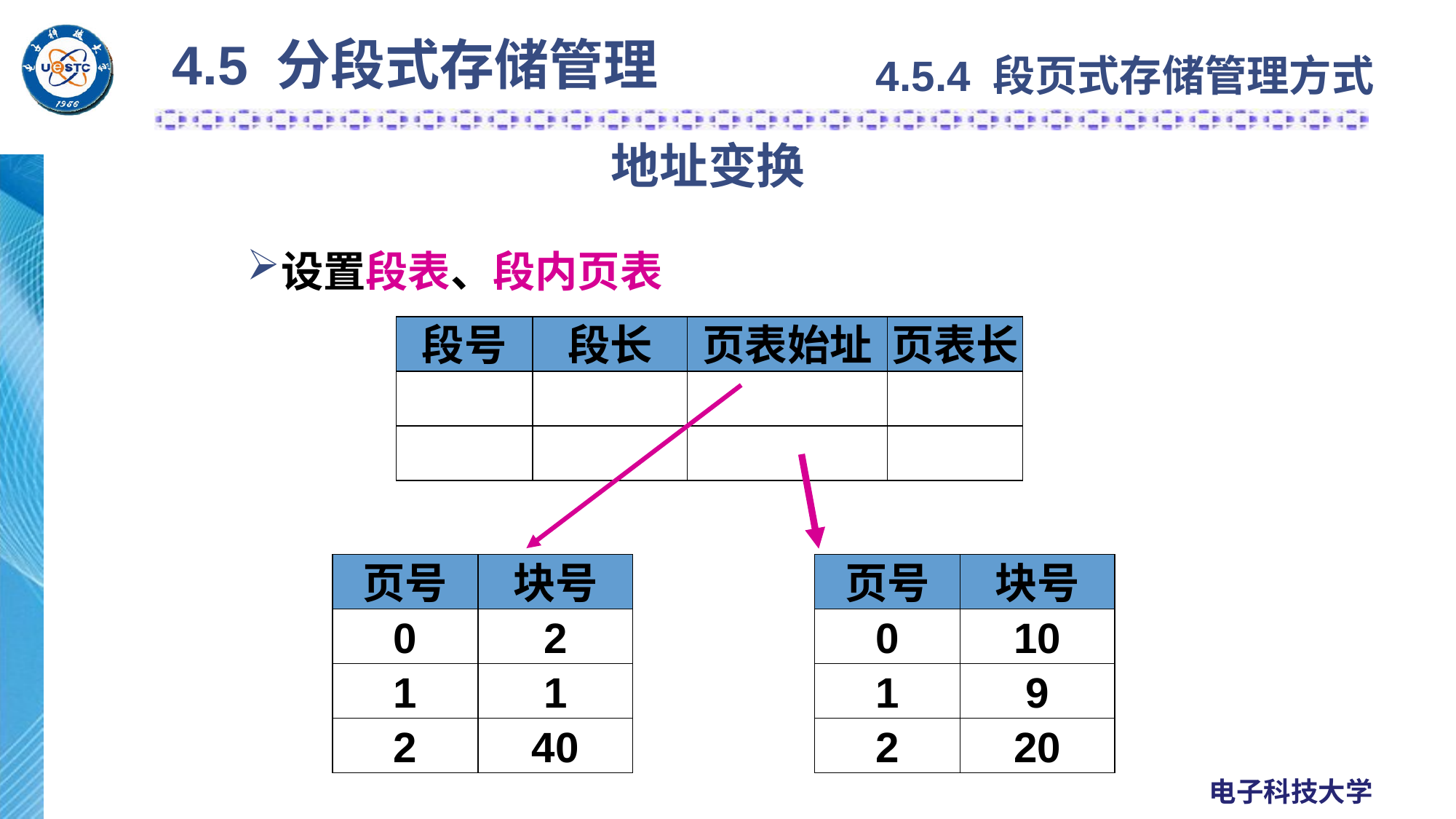

4.5 分段式存储管理
4.5.4 段页式存储管理方式
# 地址变换
设置段表、段内页表
段号
段长
页表始址
页表长

页号
块号
页号
块号
0
2
0
10
1
1
1
9
2
40
2
20